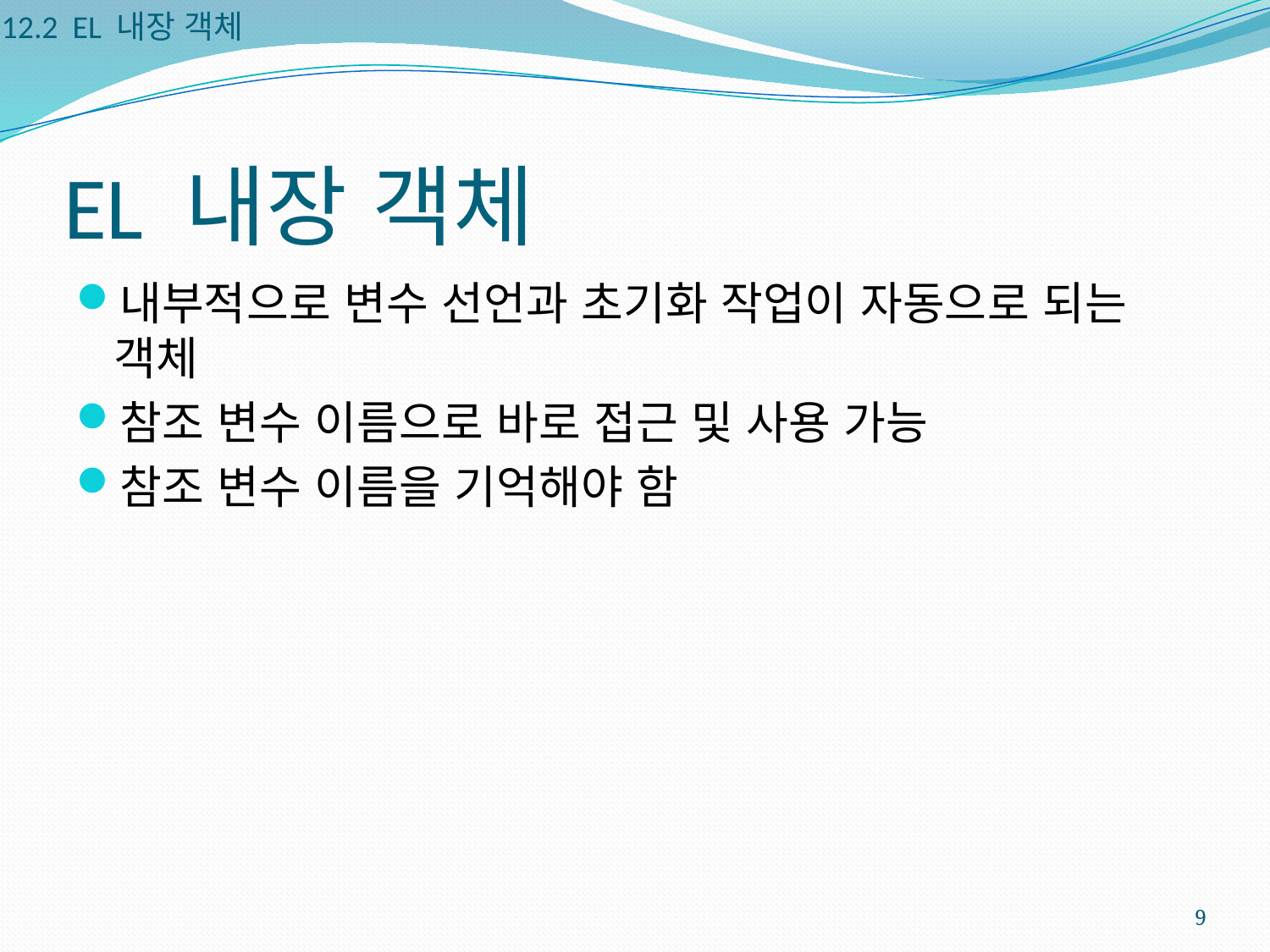

12.2  EL 내장 객체
# EL 내장 객체
내부적으로 변수 선언과 초기화 작업이 자동으로 되는 객체
참조 변수 이름으로 바로 접근 및 사용 가능
참조 변수 이름을 기억해야 함
9